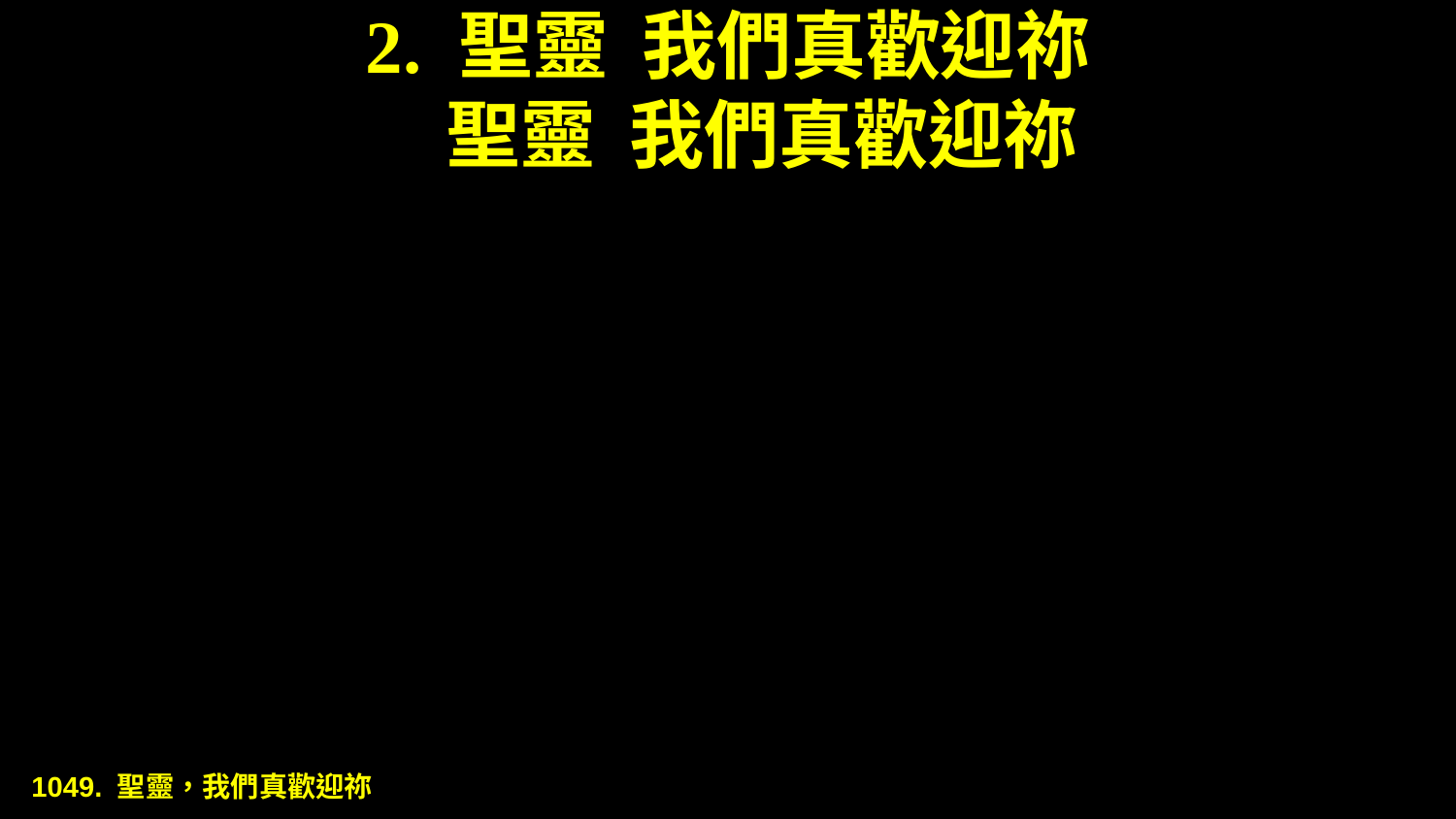

# 2. 聖靈  我們真歡迎祢 聖靈  我們真歡迎祢
1049. 聖靈，我們真歡迎祢